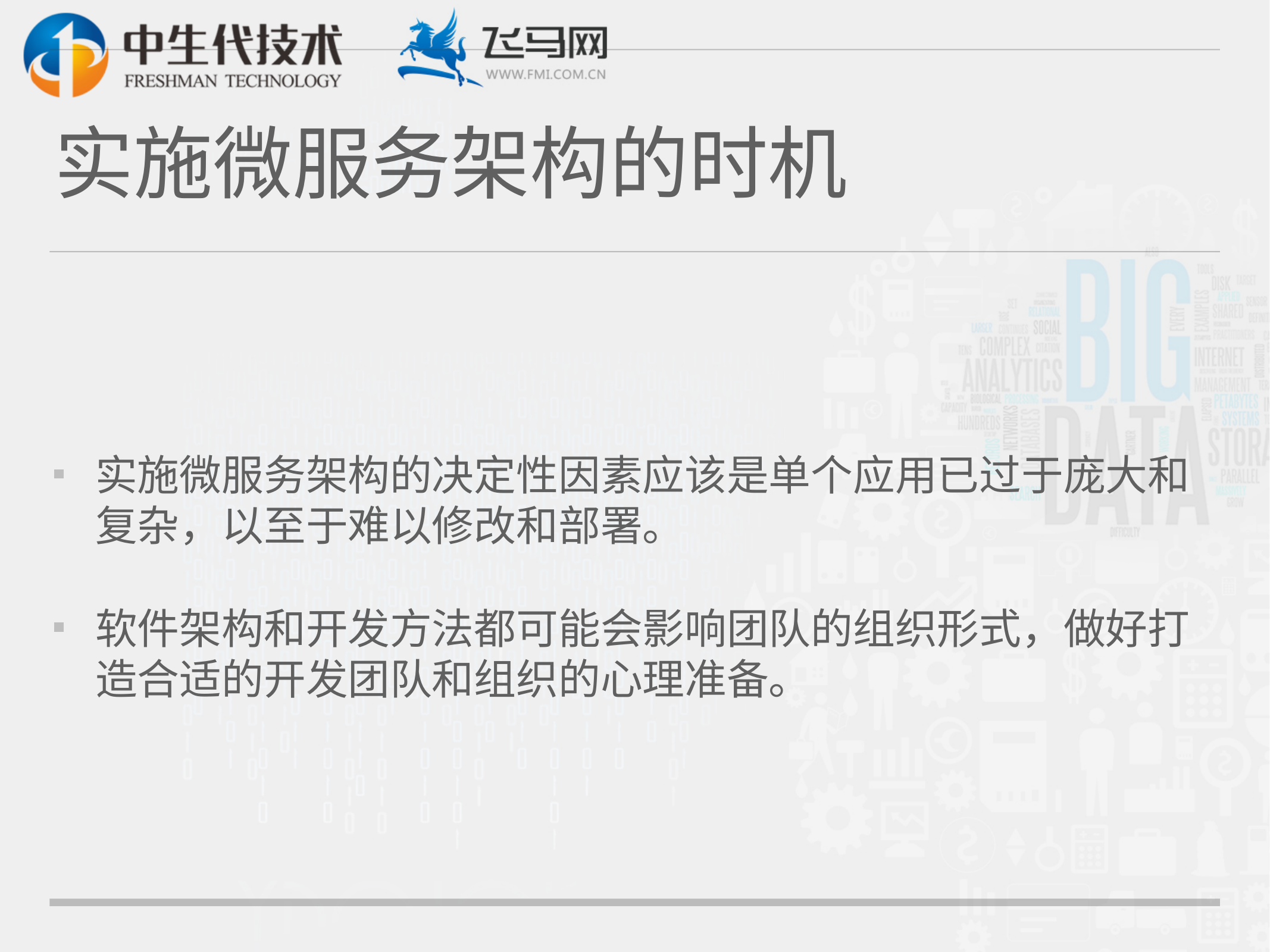

# 实施微服务架构的时机
实施微服务架构的决定性因素应该是单个应用已过于庞大和复杂，以至于难以修改和部署。
软件架构和开发方法都可能会影响团队的组织形式，做好打造合适的开发团队和组织的心理准备。